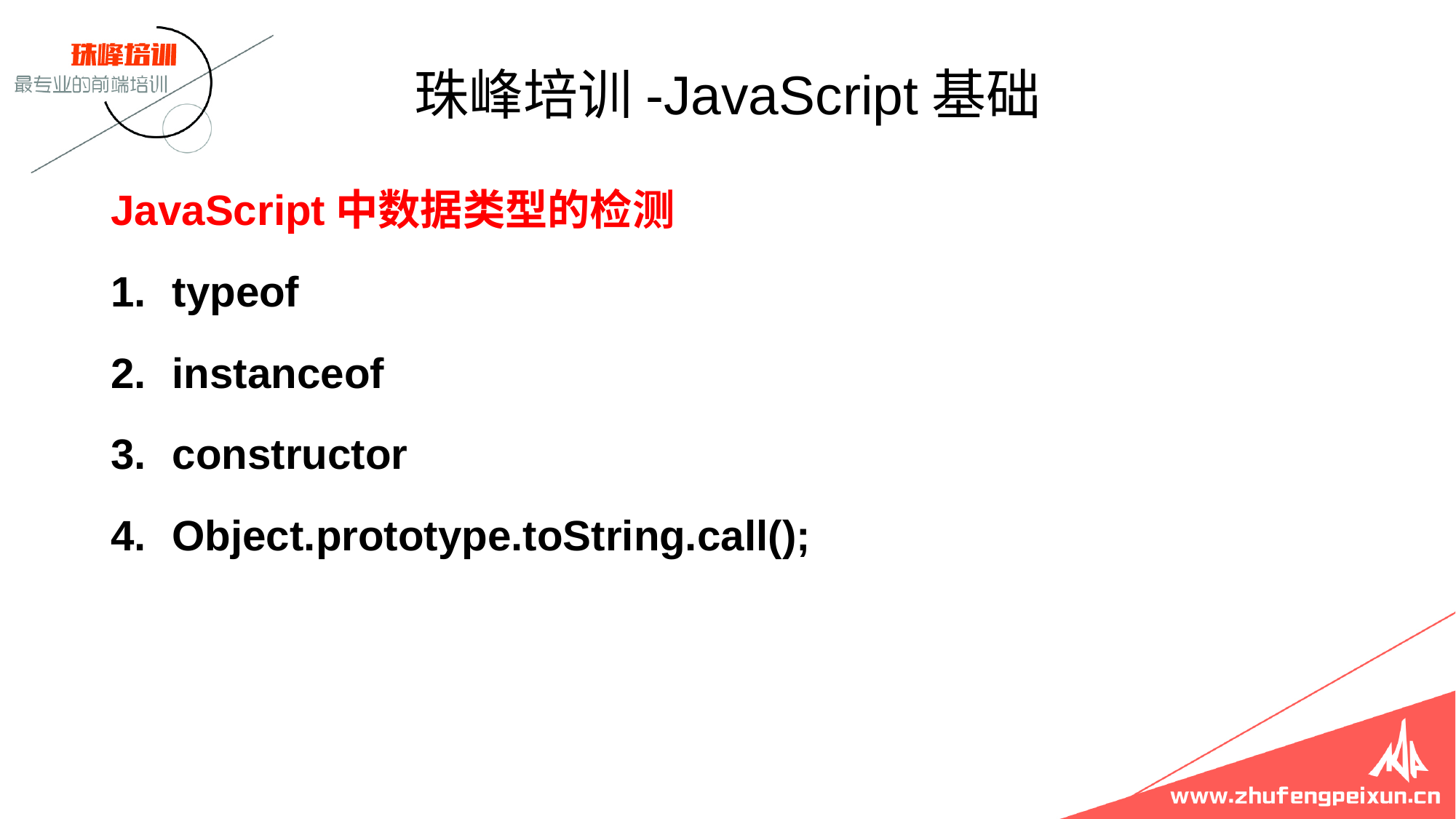

# 珠峰培训-JavaScript基础
JavaScript中数据类型的检测
typeof
instanceof
constructor
Object.prototype.toString.call();